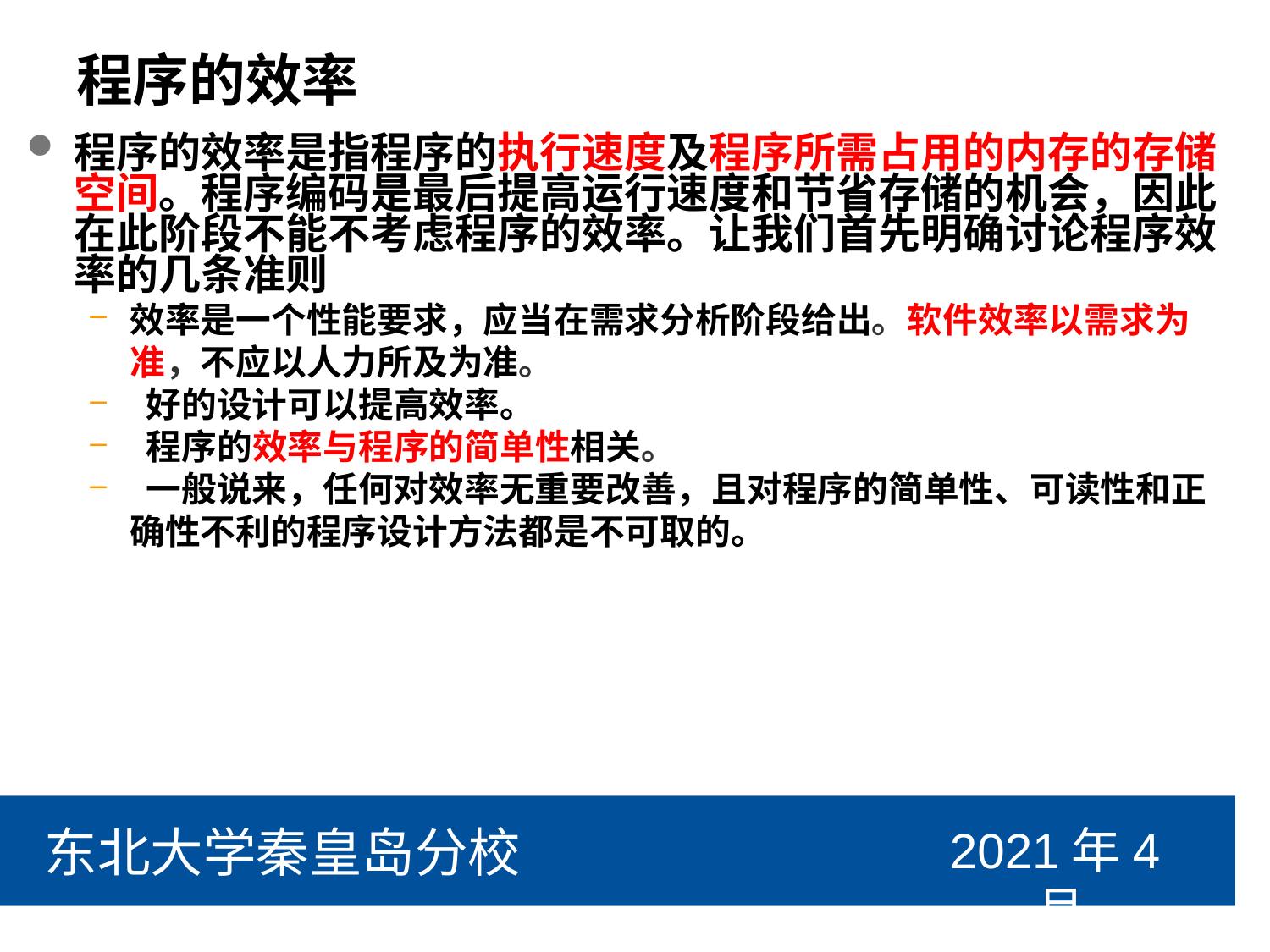

# 程序的效率
程序的效率是指程序的执行速度及程序所需占用的内存的存储空间。程序编码是最后提高运行速度和节省存储的机会，因此在此阶段不能不考虑程序的效率。让我们首先明确讨论程序效率的几条准则
效率是一个性能要求，应当在需求分析阶段给出。软件效率以需求为准，不应以人力所及为准。
 好的设计可以提高效率。
 程序的效率与程序的简单性相关。
 一般说来，任何对效率无重要改善，且对程序的简单性、可读性和正确性不利的程序设计方法都是不可取的。